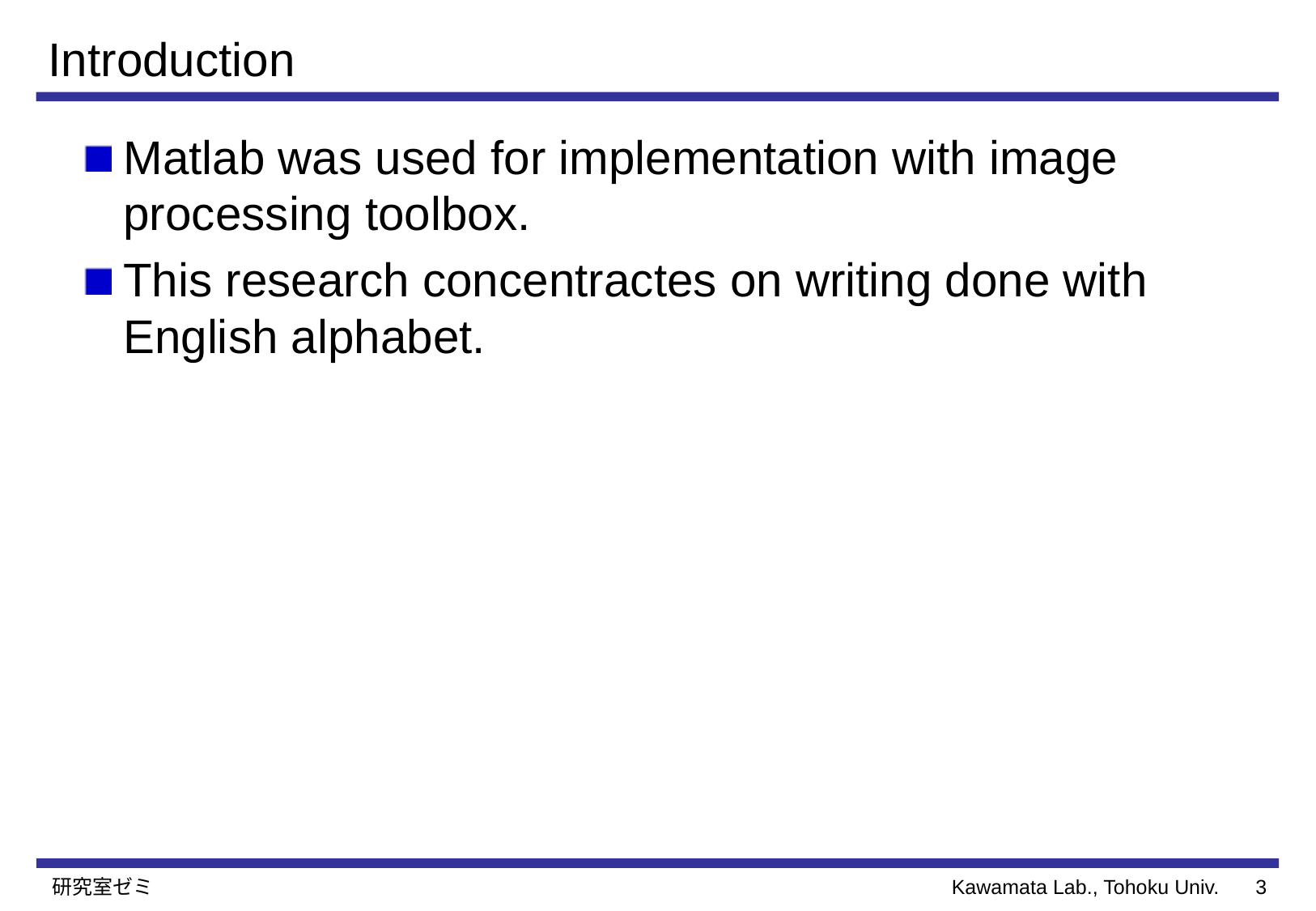

# Introduction
Matlab was used for implementation with image processing toolbox.
This research concentractes on writing done with English alphabet.

研究室ゼミ
3